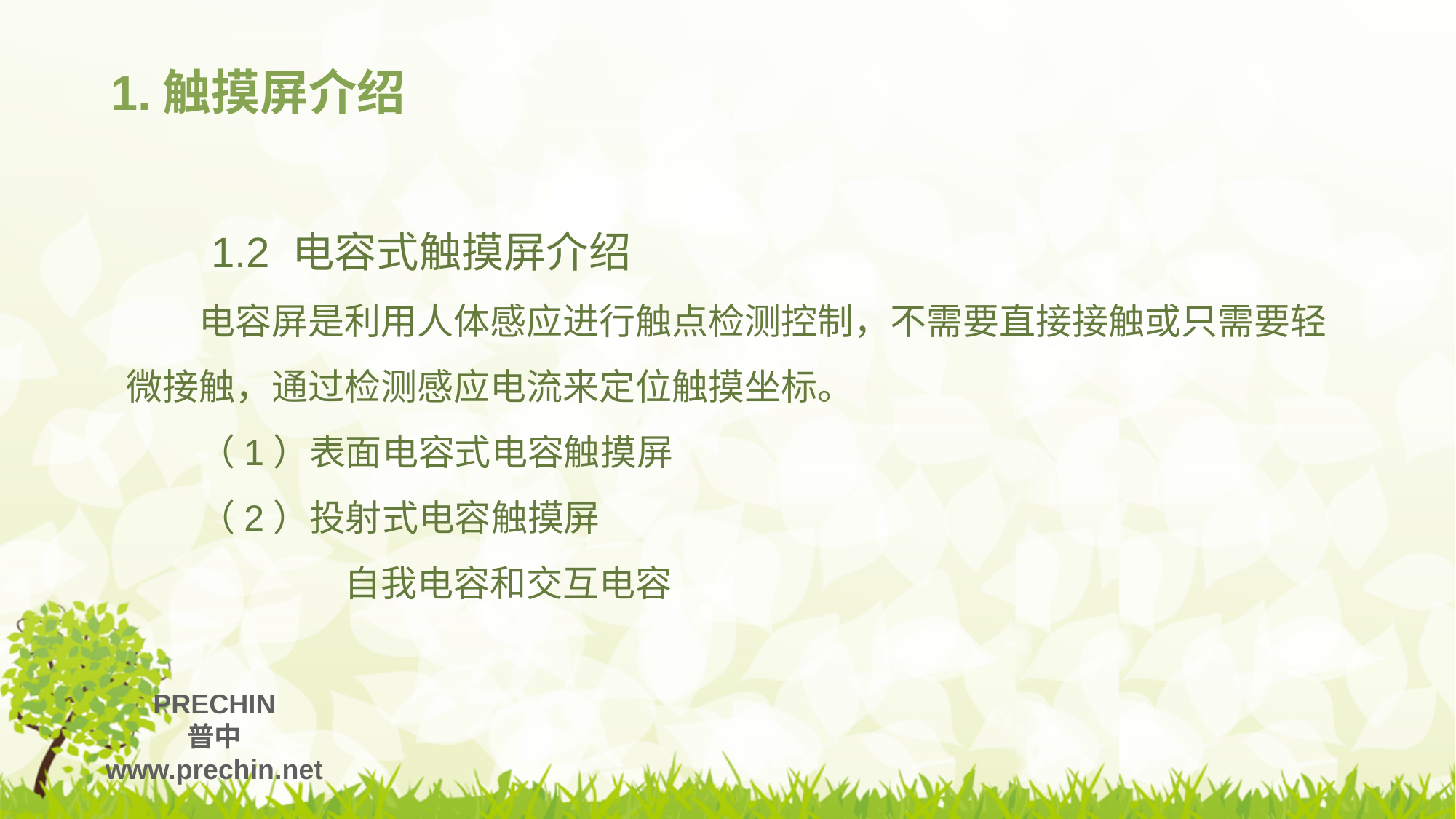

# 1.触摸屏介绍

1.2 电容式触摸屏介绍
电容屏是利用人体感应进行触点检测控制，不需要直接接触或只需要轻微接触，通过检测感应电流来定位触摸坐标。
（1）表面电容式电容触摸屏
（2）投射式电容触摸屏
		自我电容和交互电容